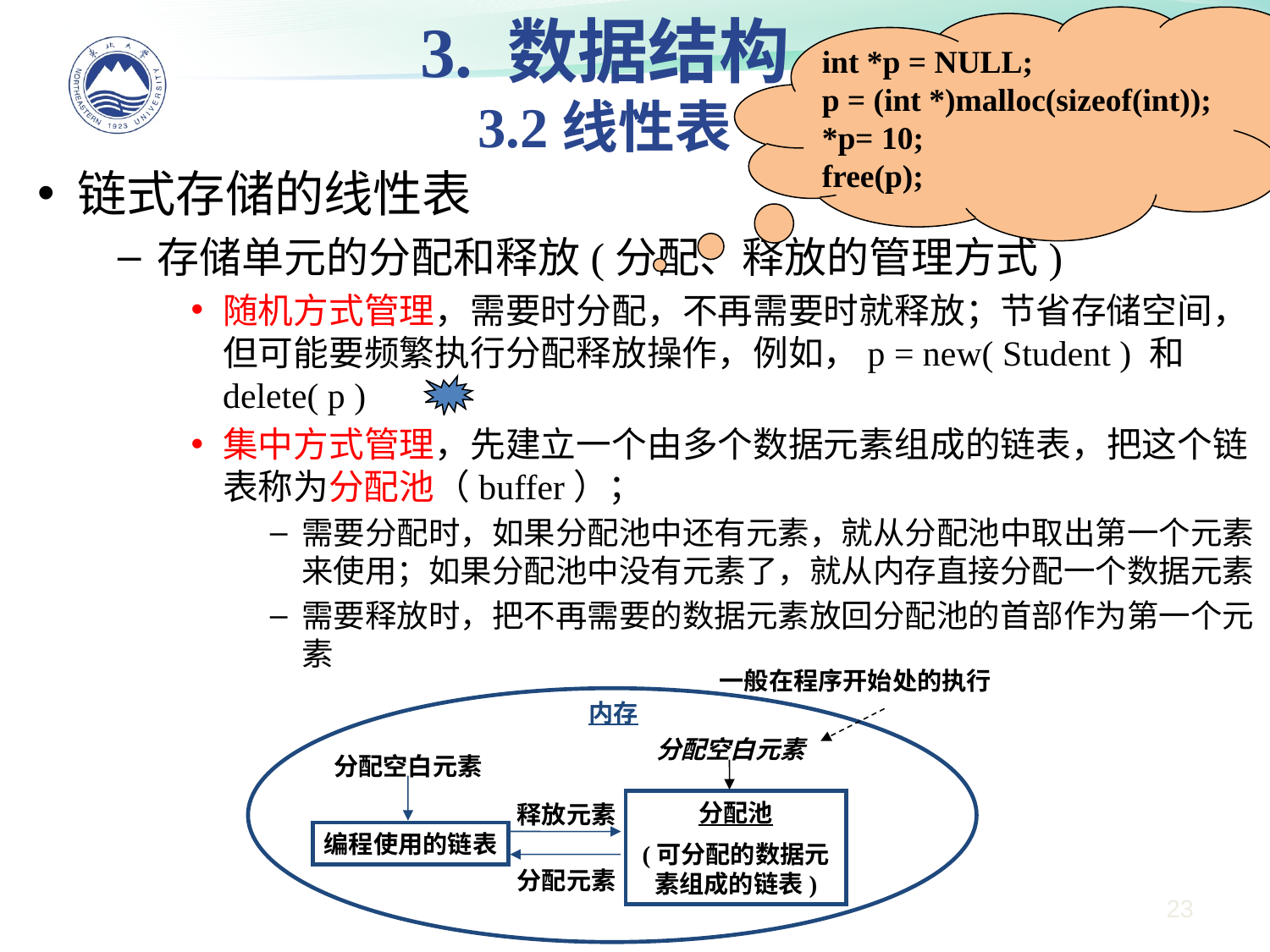

3. 数据结构
3.2线性表
int *p = NULL;
p = (int *)malloc(sizeof(int));
*p= 10;
free(p);
链式存储的线性表
存储单元的分配和释放(分配、释放的管理方式)
随机方式管理，需要时分配，不再需要时就释放；节省存储空间，但可能要频繁执行分配释放操作，例如，p = new( Student ) 和 delete( p )
集中方式管理，先建立一个由多个数据元素组成的链表，把这个链表称为分配池（buffer）；
需要分配时，如果分配池中还有元素，就从分配池中取出第一个元素来使用；如果分配池中没有元素了，就从内存直接分配一个数据元素
需要释放时，把不再需要的数据元素放回分配池的首部作为第一个元素

一般在程序开始处的执行

内存

分配空白元素
分配空白元素

分配池
(可分配的数据元素组成的链表)
释放元素
编程使用的链表

分配元素
23